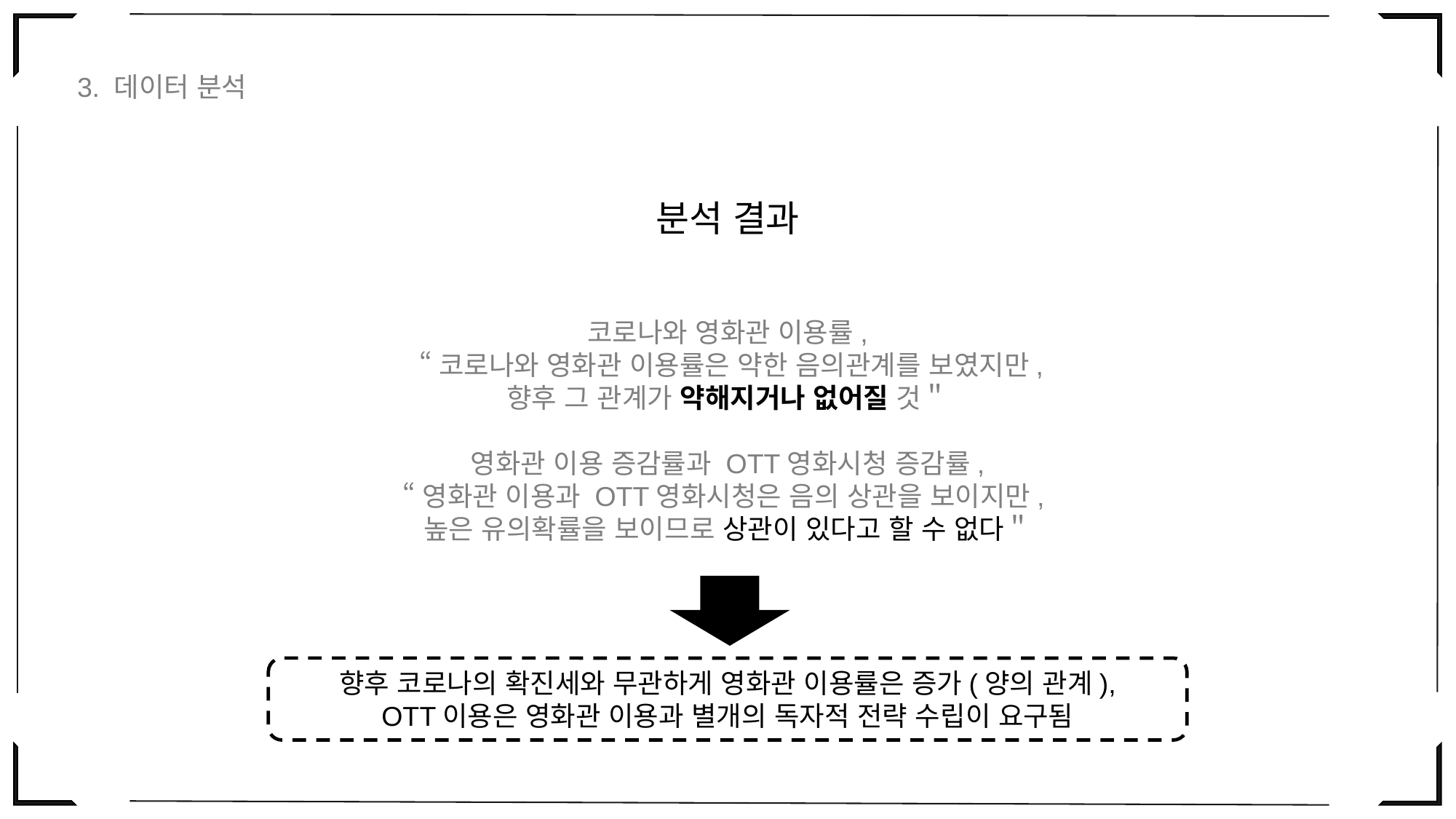

3. 데이터 분석
분석 결과
코로나와 영화관 이용률,
 “코로나와 영화관 이용률은 약한 음의관계를 보였지만,
향후 그 관계가 약해지거나 없어질 것＂

영화관 이용 증감률과 OTT영화시청 증감률,
“영화관 이용과 OTT영화시청은 음의 상관을 보이지만,
높은 유의확률을 보이므로 상관이 있다고 할 수 없다＂

향후 코로나의 확진세와 무관하게 영화관 이용률은 증가(양의 관계),
OTT이용은 영화관 이용과 별개의 독자적 전략 수립이 요구됨